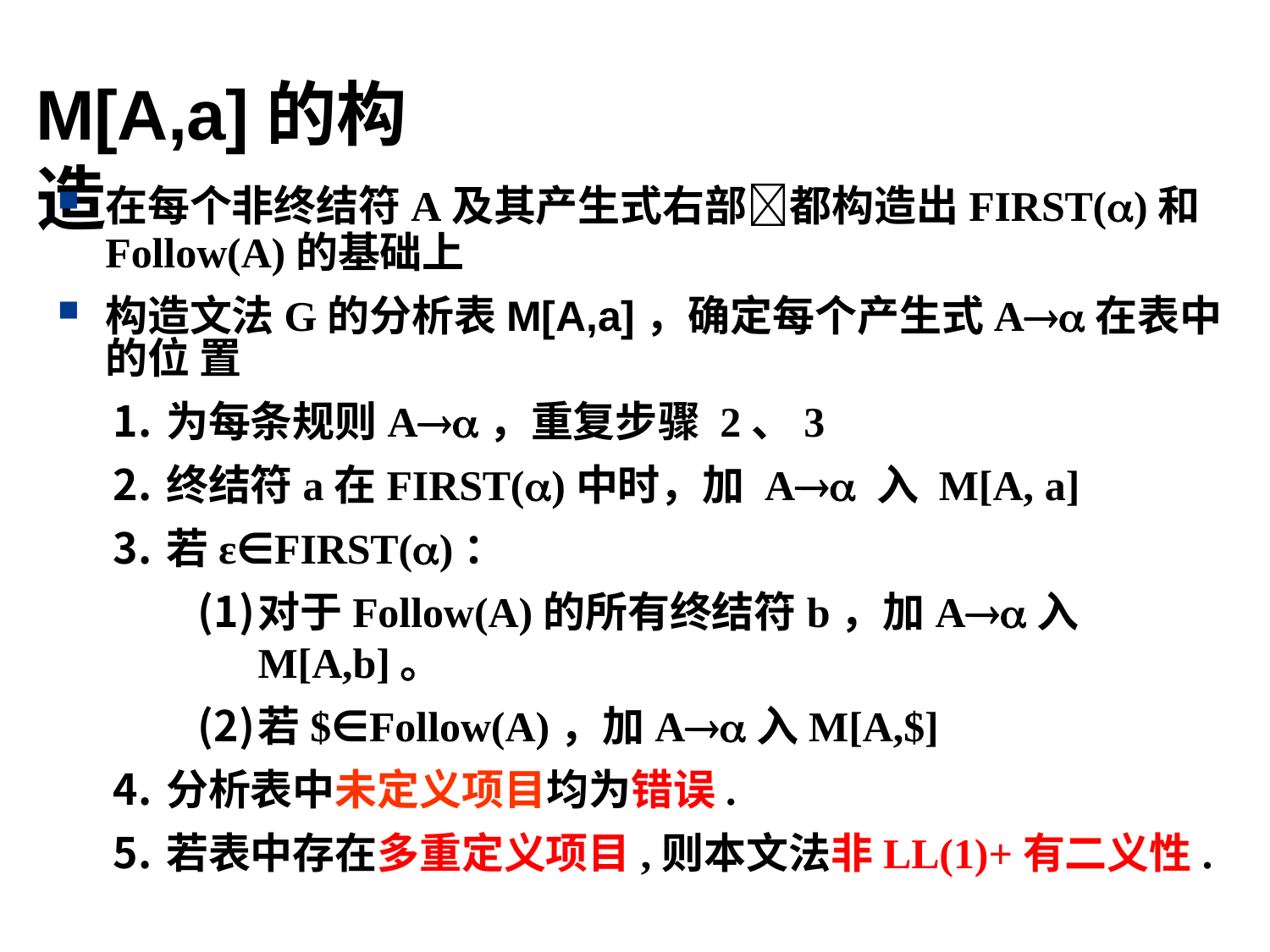

# M[A,a]的构造
在每个非终结符A及其产生式右部α都构造出FIRST(α)和
Follow(A)的基础上
构造文法G的分析表M[A,a]，确定每个产生式A→α在表中的位 置
为每条规则A→α，重复步骤 2、3
终结符a在FIRST(α)中时，加 A→α 入 M[A, a]
若ε∈FIRST(α)：
对于Follow(A)的所有终结符b，加A→α入M[A,b]。
若$∈Follow(A)，加A→α入M[A,$]
分析表中未定义项目均为错误.
若表中存在多重定义项目,则本文法非LL(1)+有二义性.